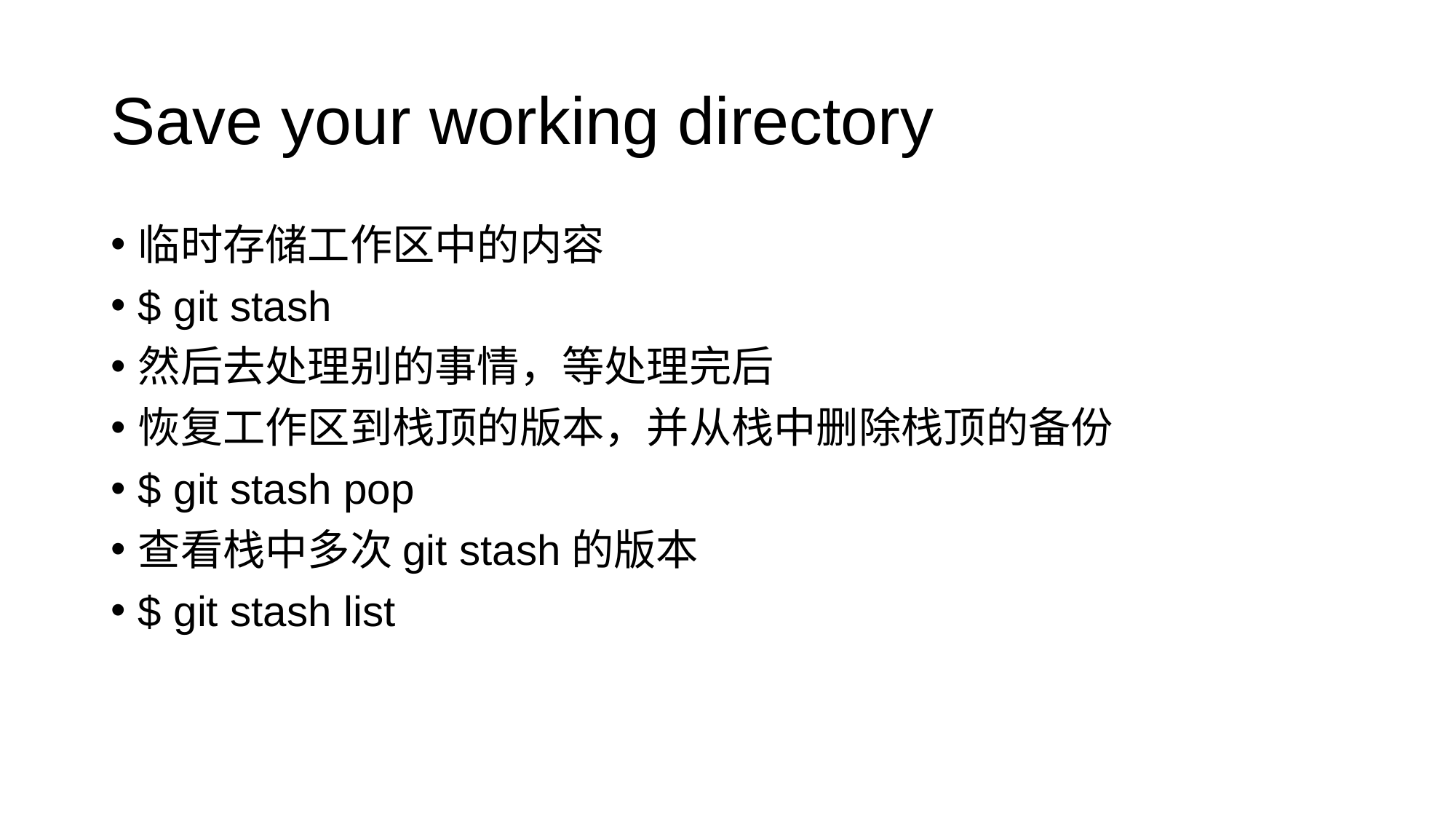

# Save your working directory
临时存储工作区中的内容
$ git stash
然后去处理别的事情，等处理完后
恢复工作区到栈顶的版本，并从栈中删除栈顶的备份
$ git stash pop
查看栈中多次git stash的版本
$ git stash list